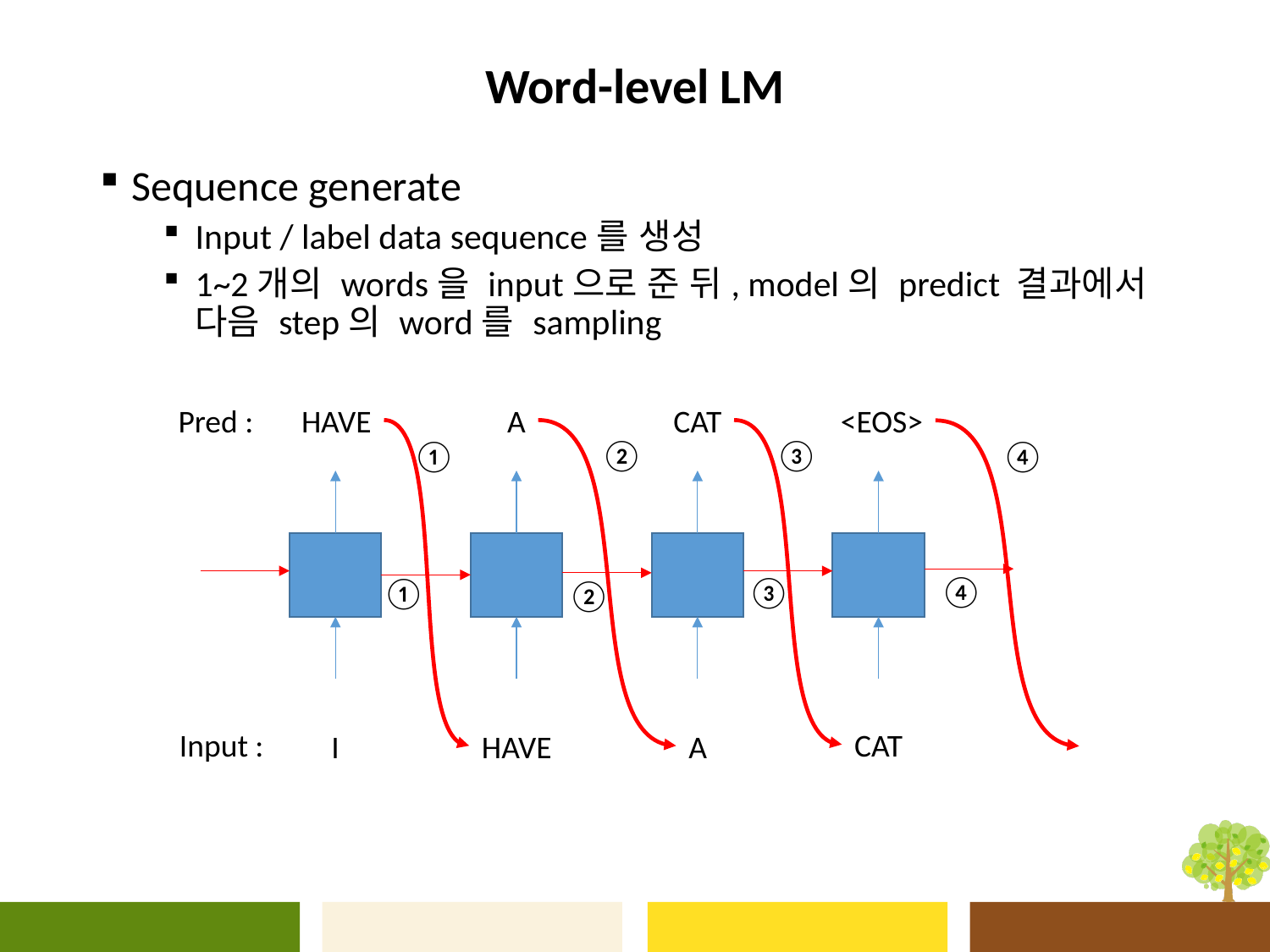

# Word-level LM
Sequence generate
Input / label data sequence를 생성
1~2개의 words을 input으로 준 뒤, model의 predict 결과에서 다음 step의 word를 sampling

Pred :
HAVE
A
CAT
<EOS>

Input :
CAT
I
HAVE
A

②
③
①
④
④
③
①
②